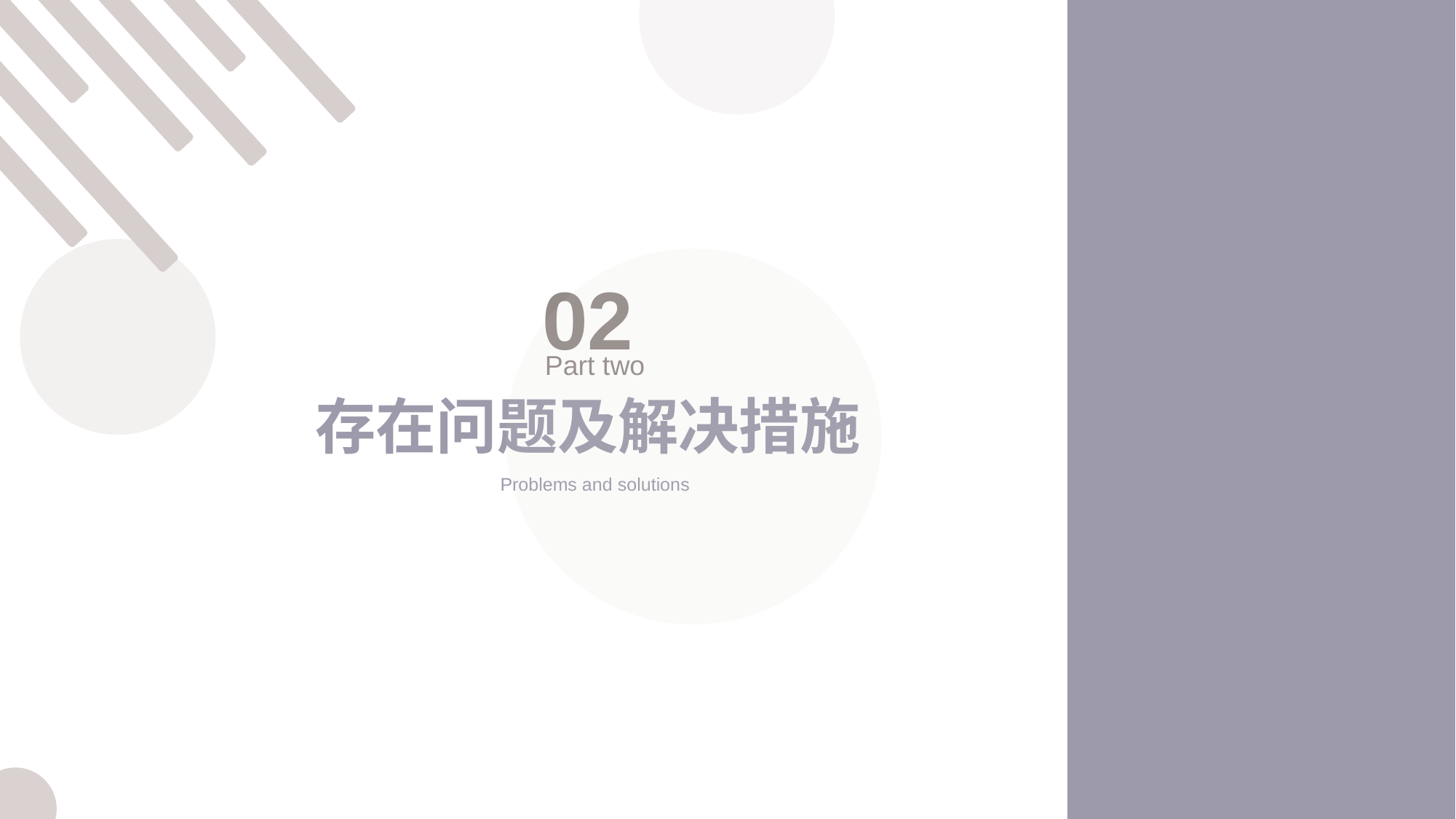

02
Part two
存在问题及解决措施
Problems and solutions